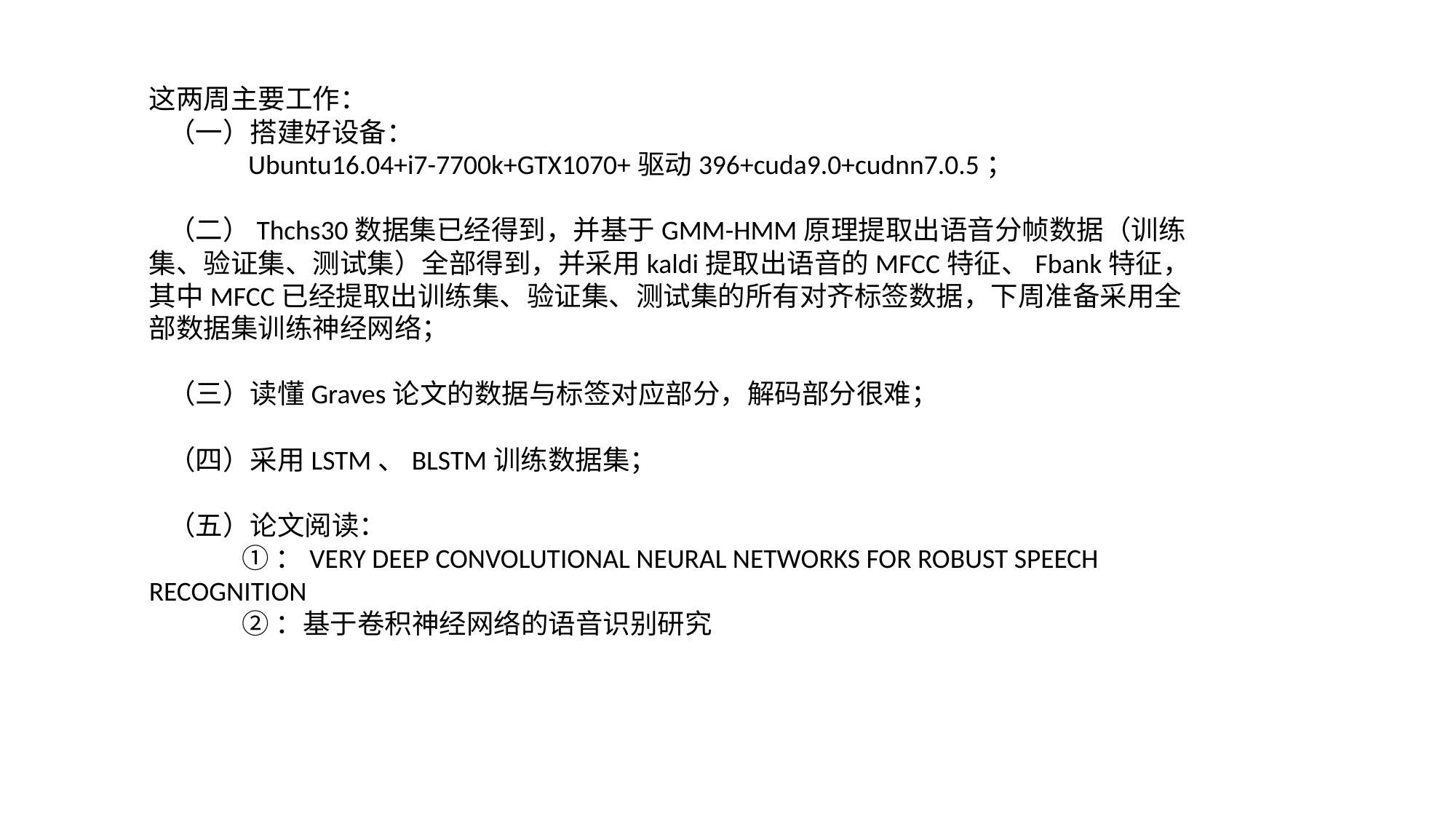

这两周主要工作：
  （一）搭建好设备：
                Ubuntu16.04+i7-7700k+GTX1070+驱动396+cuda9.0+cudnn7.0.5；

  （二）Thchs30数据集已经得到，并基于GMM-HMM原理提取出语音分帧数据（训练集、验证集、测试集）全部得到，并采用kaldi提取出语音的MFCC特征、Fbank特征，其中MFCC已经提取出训练集、验证集、测试集的所有对齐标签数据，下周准备采用全部数据集训练神经网络；

  （三）读懂Graves论文的数据与标签对应部分，解码部分很难；

  （四）采用LSTM、BLSTM训练数据集；

  （五）论文阅读：
               ①：VERY DEEP CONVOLUTIONAL NEURAL NETWORKS FOR ROBUST SPEECH RECOGNITION
               ②：基于卷积神经网络的语音识别研究